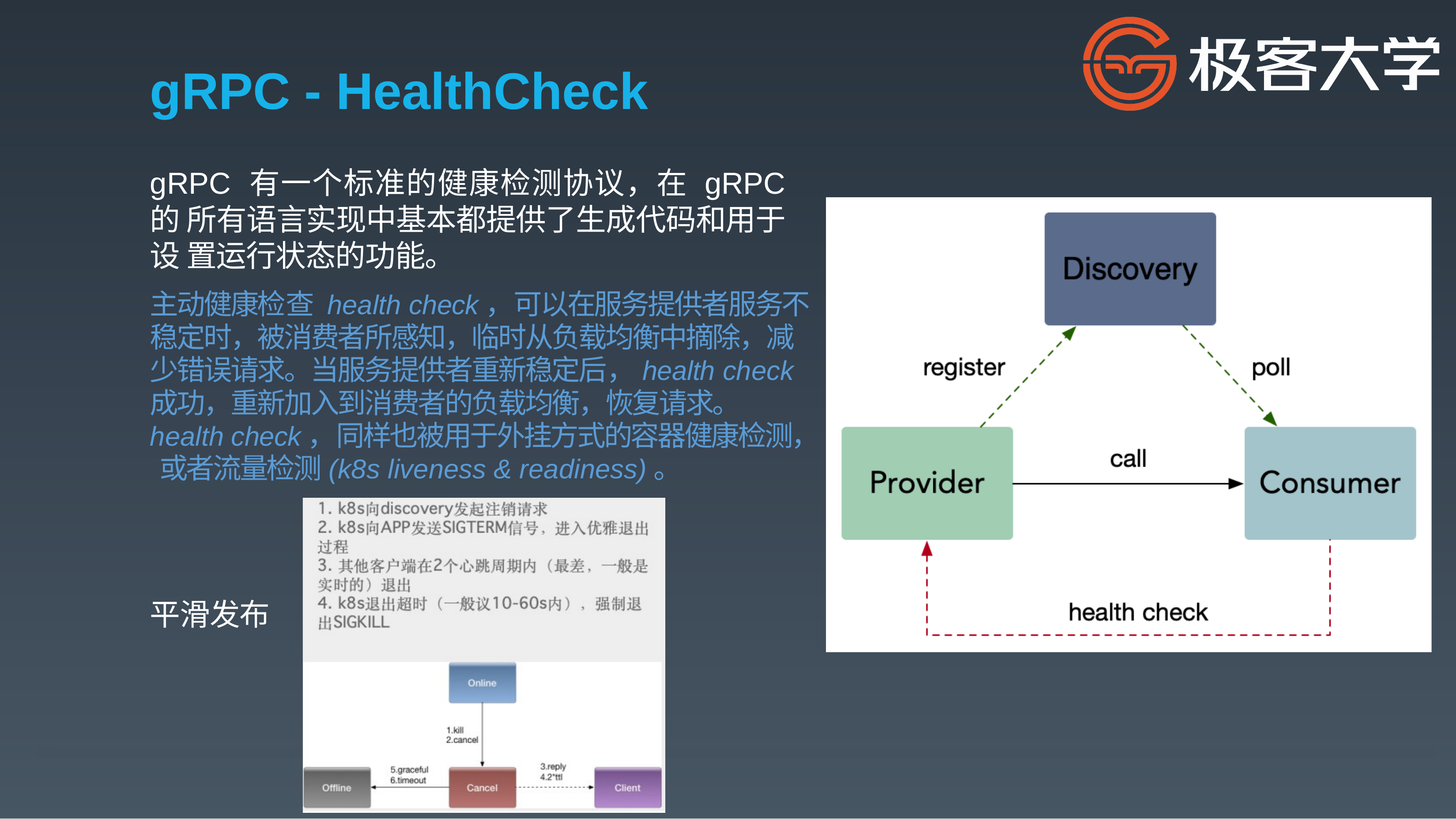

# gRPC - HealthCheck
gRPC 有一个标准的健康检测协议，在 gRPC 的 所有语言实现中基本都提供了生成代码和用于设 置运行状态的功能。
主动健康检查 health check，可以在服务提供者服务不 稳定时，被消费者所感知，临时从负载均衡中摘除，减 少错误请求。当服务提供者重新稳定后，health check  成功，重新加入到消费者的负载均衡，恢复请求。 health check，同样也被用于外挂方式的容器健康检测，  或者流量检测(k8s liveness & readiness)。

平滑发布